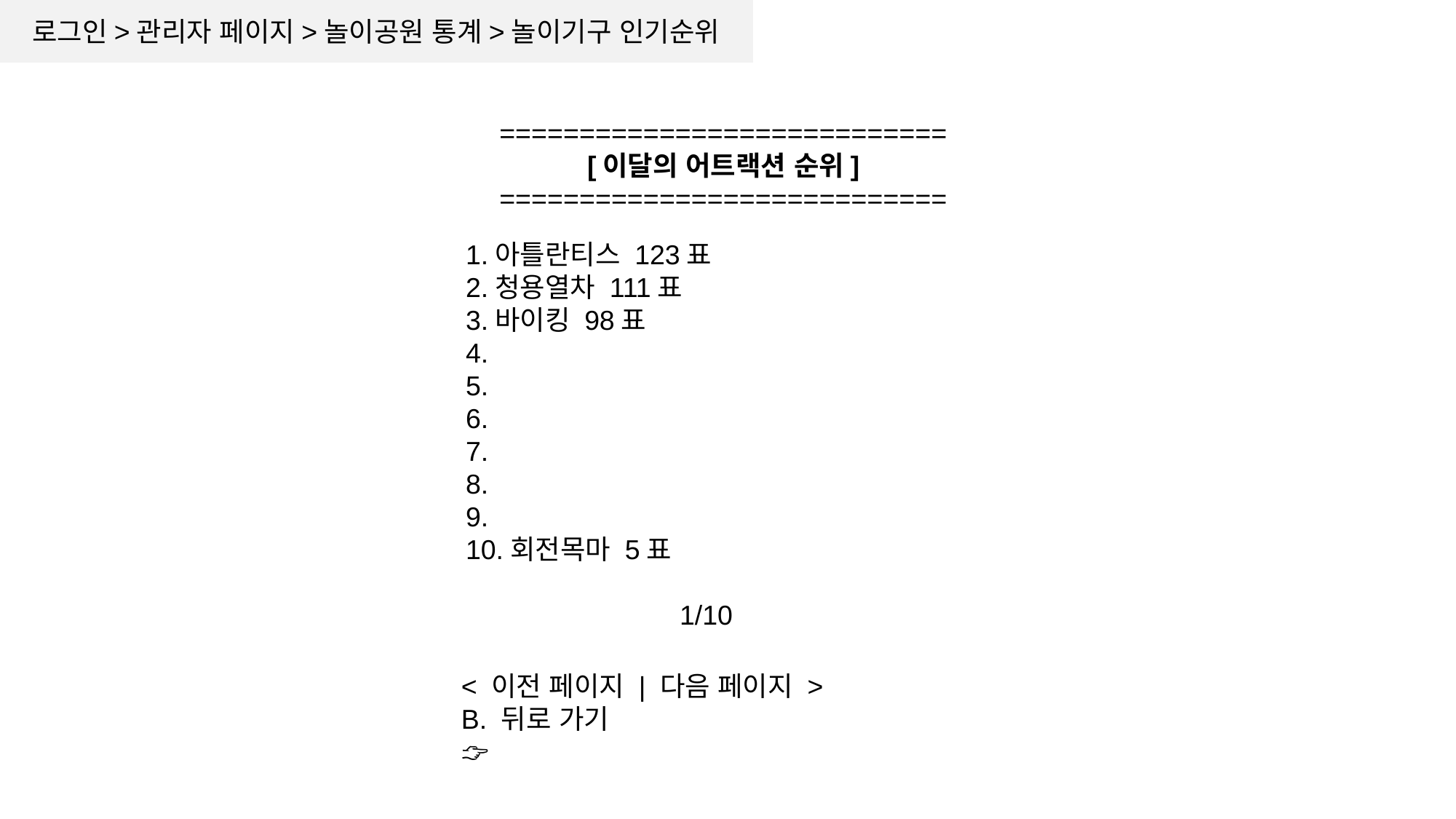

로그인>관리자 페이지>놀이공원 통계>놀이기구 인기순위
============================
[이달의 어트랙션 순위]
============================

1.아틀란티스 123표
2.청용열차 111표
3.바이킹 98표
4.
5.
6.
7.
8.
9.
10.회전목마 5표

                            1/10

< 이전 페이지 | 다음 페이지 >
B. 뒤로 가기
👉